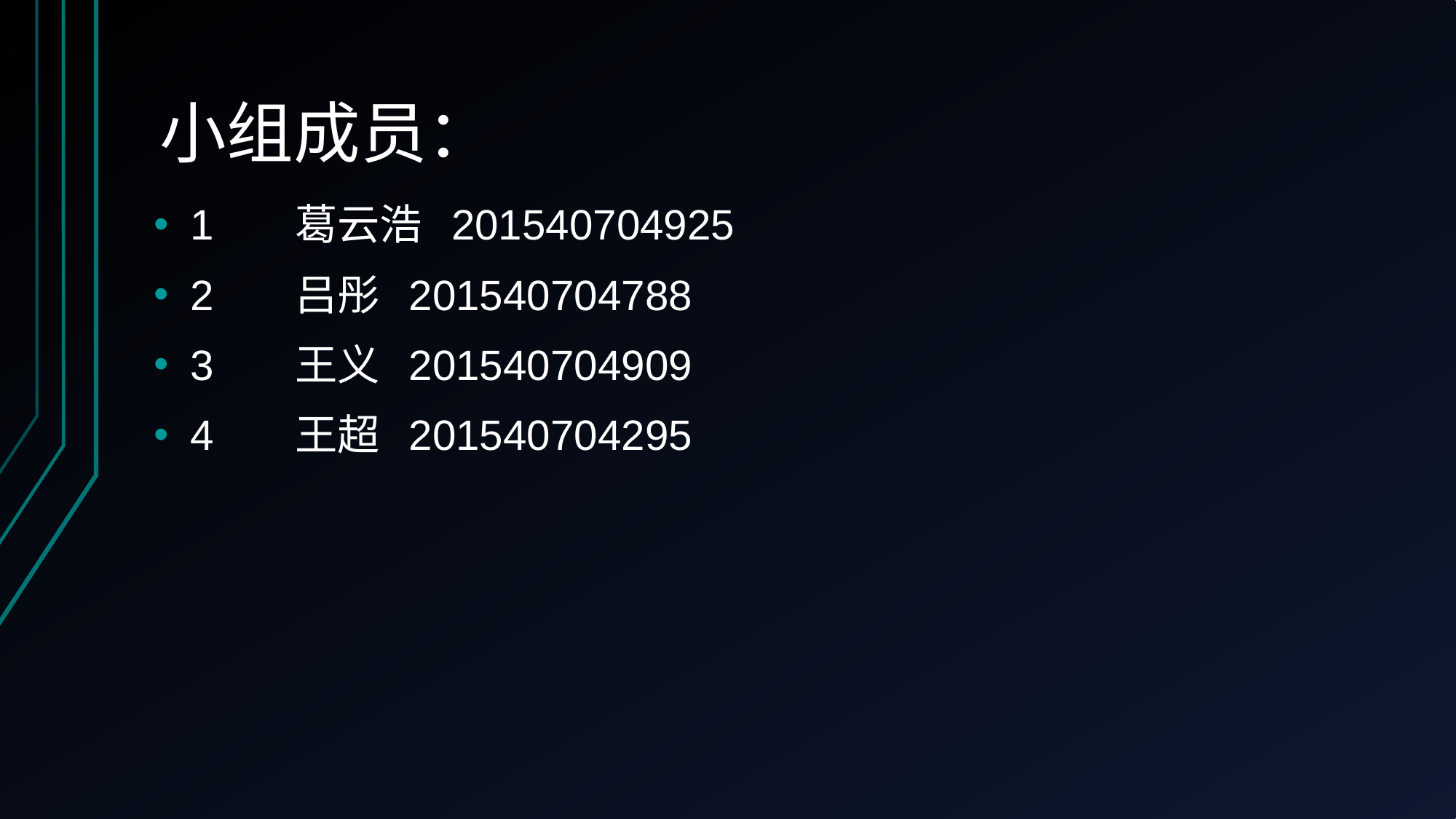

# 小组成员：
1      葛云浩  201540704925
2      吕彤  201540704788
3      王义  201540704909
4      王超  201540704295